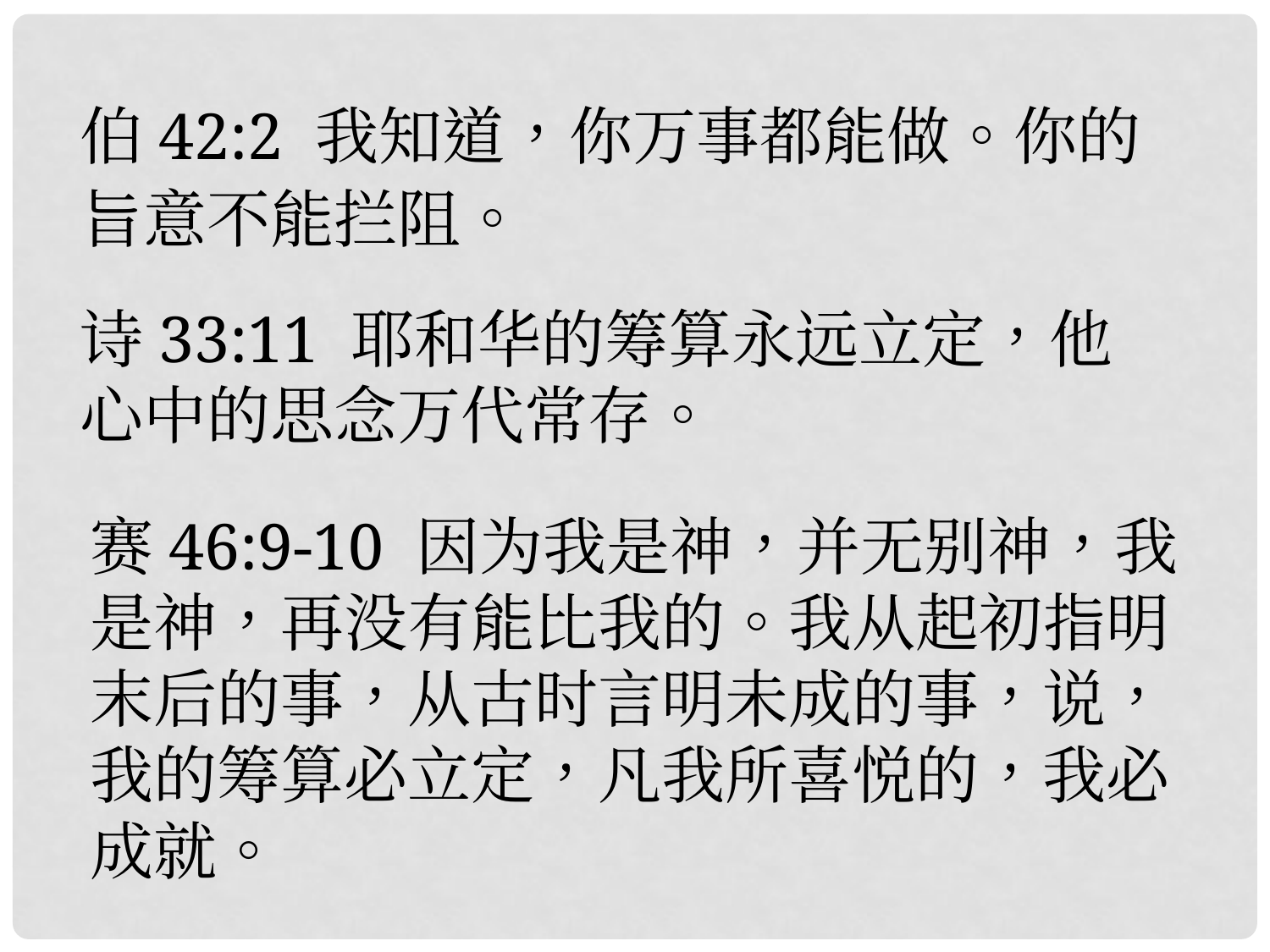

伯42:2 我知道，你万事都能做。你的旨意不能拦阻。
诗33:11 耶和华的筹算永远立定，他心中的思念万代常存。
赛46:9-10 因为我是神，并无别神，我是神，再没有能比我的。我从起初指明末后的事，从古时言明未成的事，说，我的筹算必立定，凡我所喜悦的，我必成就。